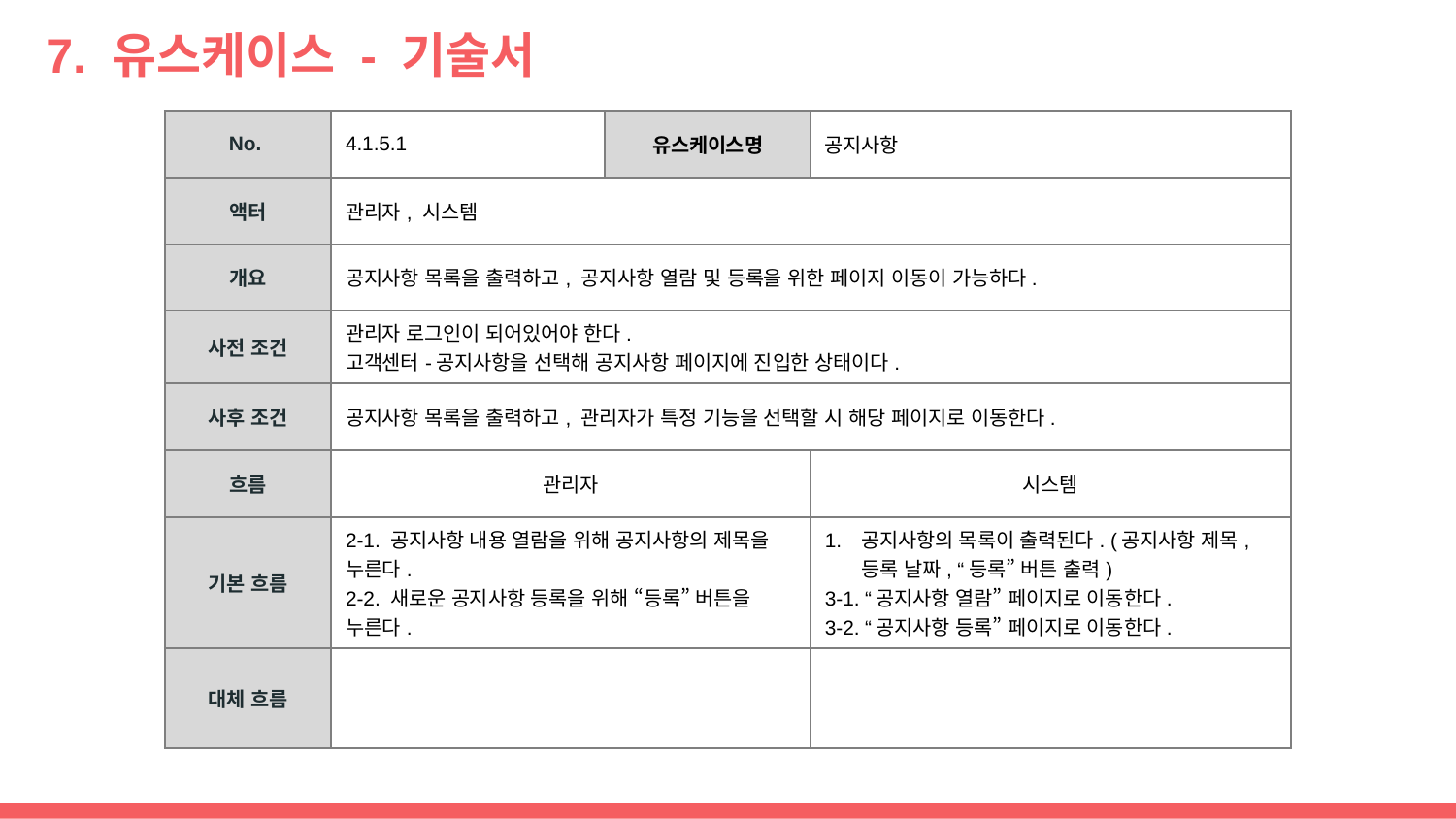

# 7. 유스케이스 - 기술서
| No. | 4.1.5.1 | 유스케이스명 | 공지사항 |
| --- | --- | --- | --- |
| 액터 | 관리자, 시스템 |  |  |
| 개요 | 공지사항 목록을 출력하고, 공지사항 열람 및 등록을 위한 페이지 이동이 가능하다. |  |  |
| 사전 조건 | 관리자 로그인이 되어있어야 한다. 고객센터-공지사항을 선택해 공지사항 페이지에 진입한 상태이다. |  |  |
| 사후 조건 | 공지사항 목록을 출력하고, 관리자가 특정 기능을 선택할 시 해당 페이지로 이동한다. |  |  |
| 흐름 | 관리자 |  | 시스템 |
| 기본 흐름 | 2-1. 공지사항 내용 열람을 위해 공지사항의 제목을 누른다. 2-2. 새로운 공지사항 등록을 위해 “등록” 버튼을 누른다. |  | 공지사항의 목록이 출력된다. (공지사항 제목, 등록 날짜, “등록” 버튼 출력) 3-1. “공지사항 열람” 페이지로 이동한다. 3-2. “공지사항 등록” 페이지로 이동한다. |
| 대체 흐름 |  |  |  |